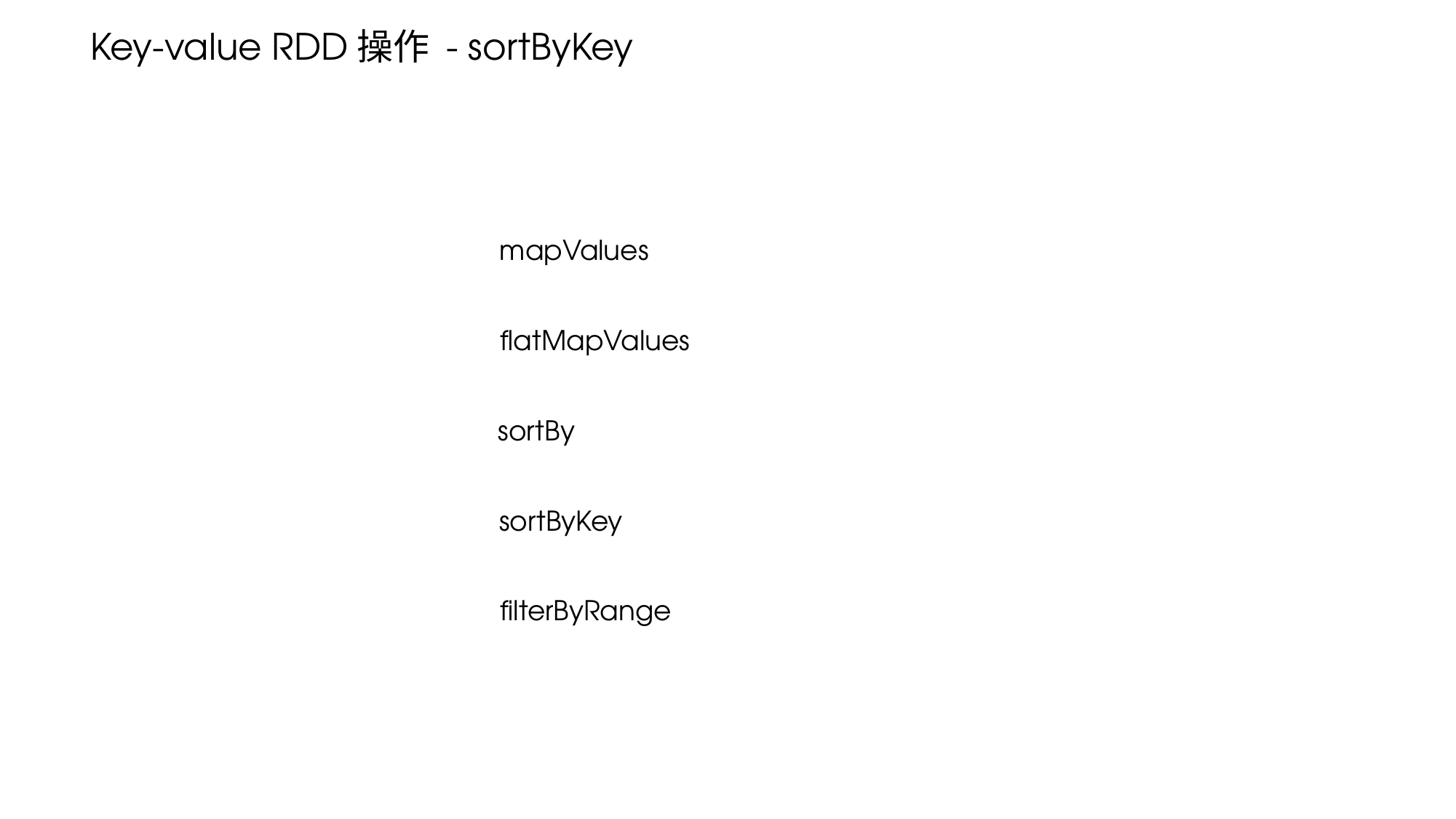

Key-value RDD操作 - sortByKey
mapValues
flatMapValues
sortBy
sortByKey
filterByRange